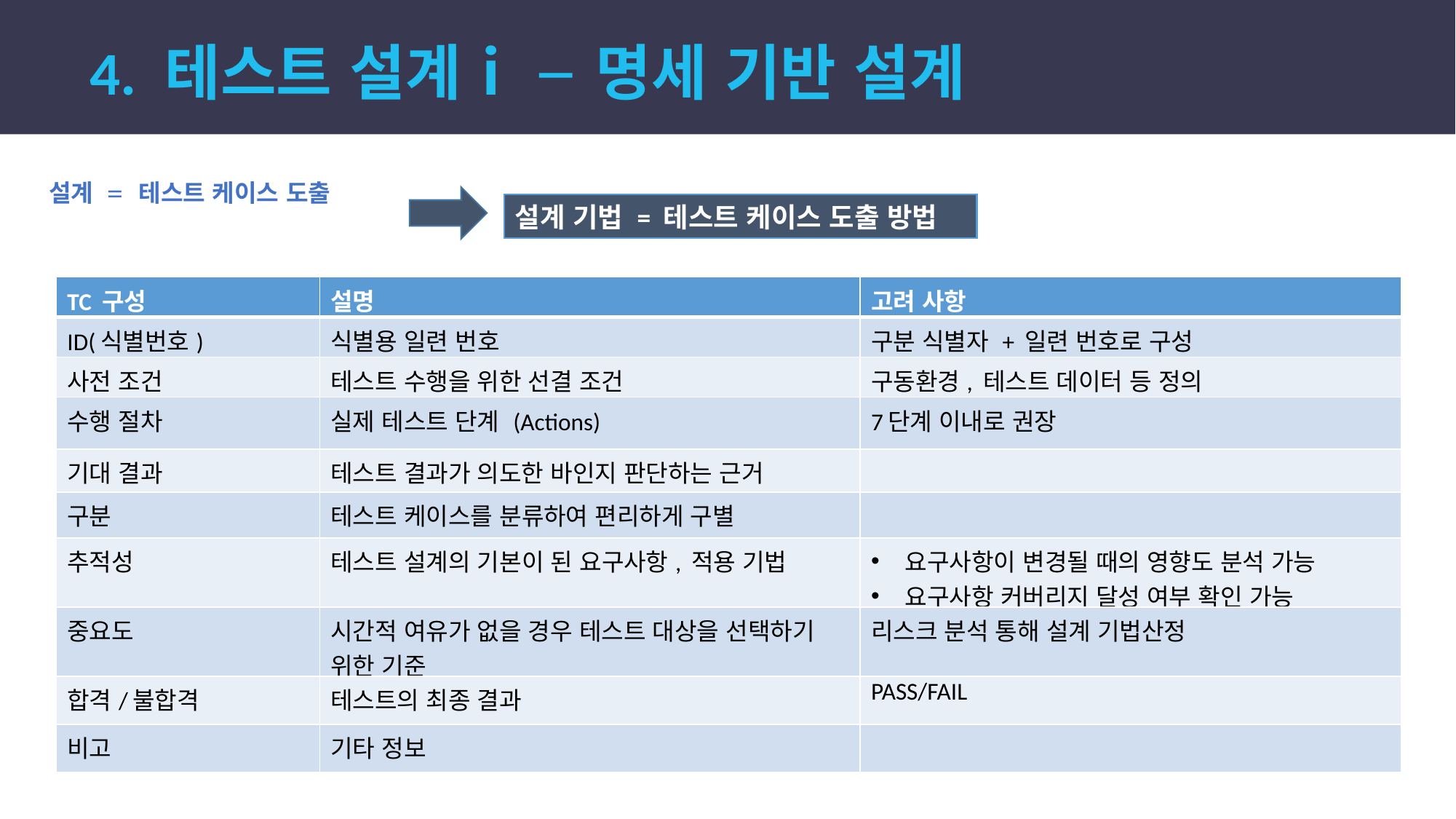

4. 테스트 설계ⅰ – 명세 기반 설계
설계 = 테스트 케이스 도출

설계 기법 = 테스트 케이스 도출 방법
| TC 구성 | 설명 | 고려 사항 |
| --- | --- | --- |
| ID(식별번호) | 식별용 일련 번호 | 구분 식별자 + 일련 번호로 구성 |
| 사전 조건 | 테스트 수행을 위한 선결 조건 | 구동환경, 테스트 데이터 등 정의 |
| 수행 절차 | 실제 테스트 단계 (Actions) | 7단계 이내로 권장 |
| 기대 결과 | 테스트 결과가 의도한 바인지 판단하는 근거 |  |
| 구분 | 테스트 케이스를 분류하여 편리하게 구별 |  |
| 추적성 | 테스트 설계의 기본이 된 요구사항, 적용 기법 | 요구사항이 변경될 때의 영향도 분석 가능 요구사항 커버리지 달성 여부 확인 가능 |
| 중요도 | 시간적 여유가 없을 경우 테스트 대상을 선택하기 위한 기준 | 리스크 분석 통해 설계 기법산정 |
| 합격/불합격 | 테스트의 최종 결과 | PASS/FAIL |
| 비고 | 기타 정보 |  |